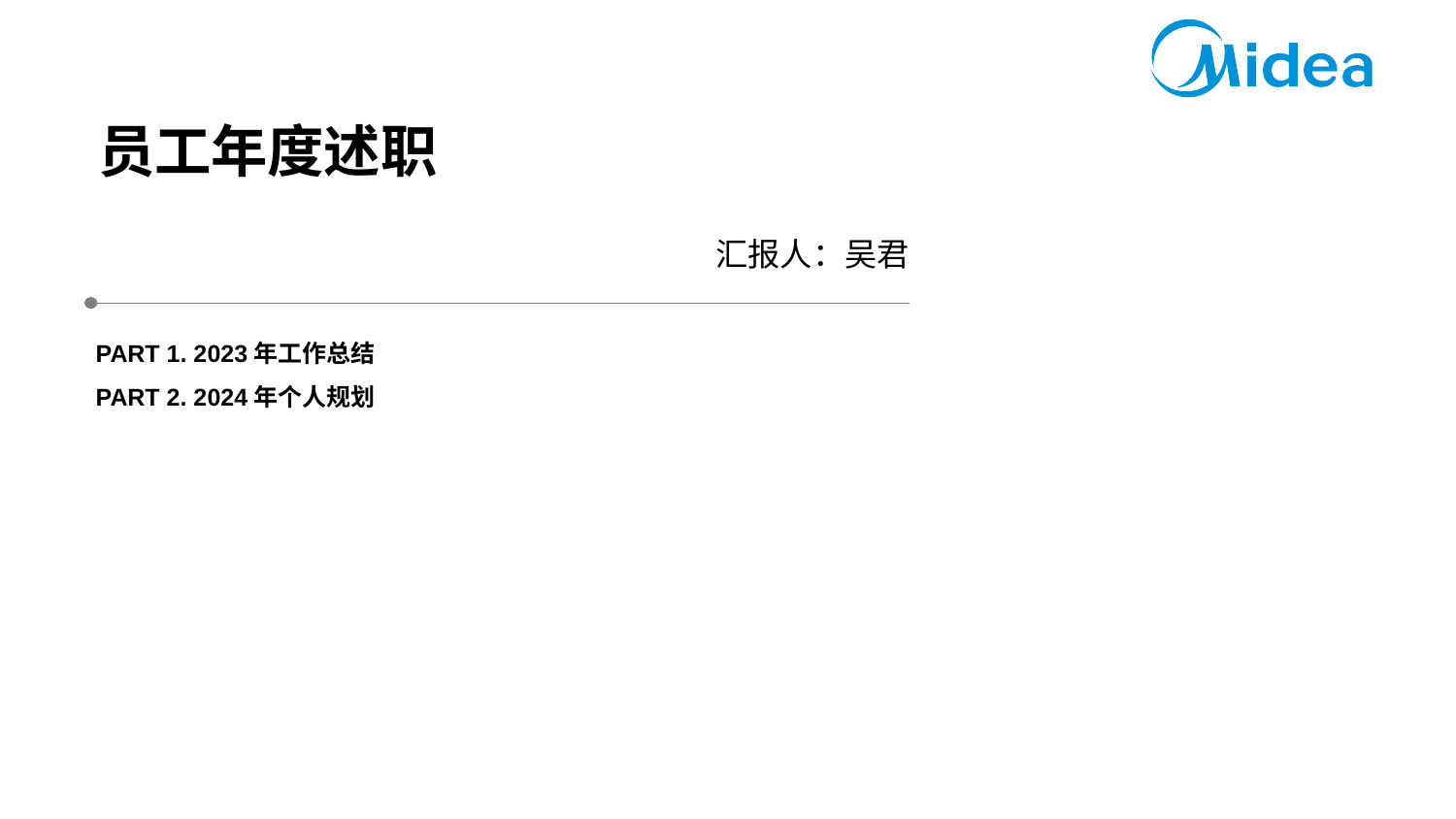

员工年度述职
汇报人：吴君

PART 1. 2023年工作总结
PART 2. 2024年个人规划